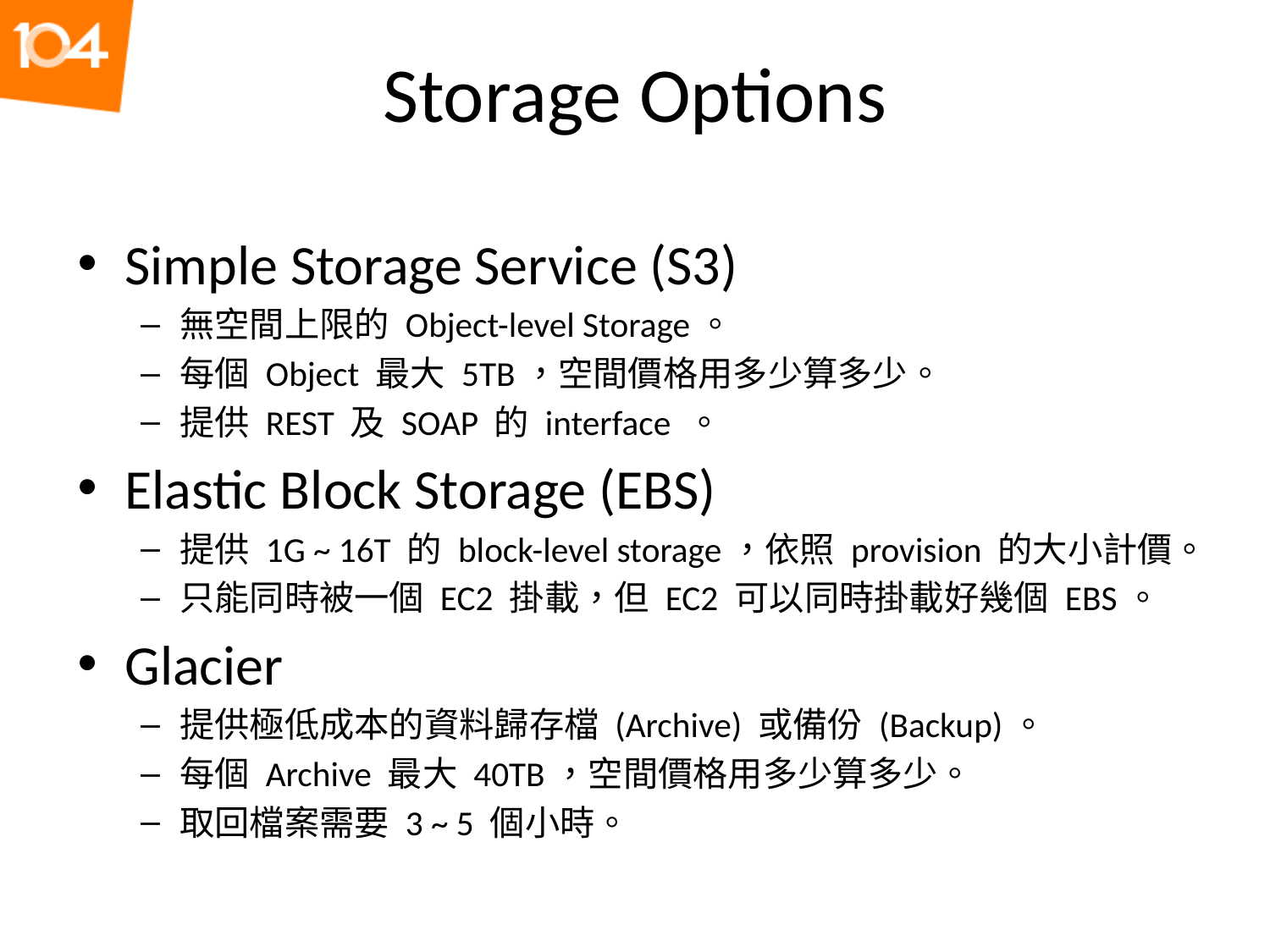

# Storage Options
Simple Storage Service (S3)
無空間上限的 Object-level Storage。
每個 Object 最大 5TB，空間價格用多少算多少。
提供 REST 及 SOAP 的 interface 。
Elastic Block Storage (EBS)
提供 1G ~ 16T 的 block-level storage，依照 provision 的大小計價。
只能同時被一個 EC2 掛載，但 EC2 可以同時掛載好幾個 EBS。
Glacier
提供極低成本的資料歸存檔 (Archive) 或備份 (Backup)。
每個 Archive 最大 40TB，空間價格用多少算多少。
取回檔案需要 3 ~ 5 個小時。